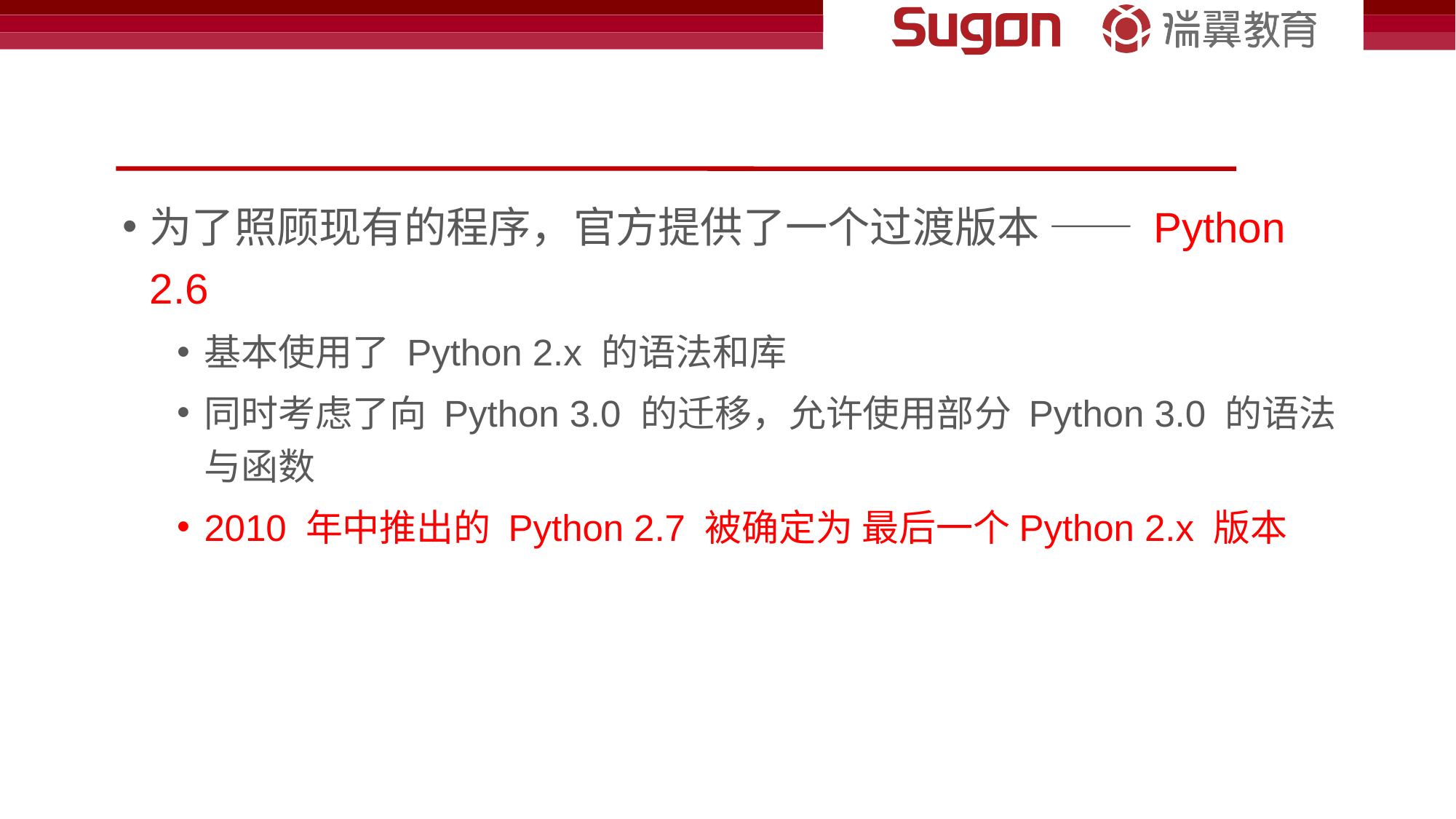

#
为了照顾现有的程序，官方提供了一个过渡版本 —— Python 2.6
基本使用了 Python 2.x 的语法和库
同时考虑了向 Python 3.0 的迁移，允许使用部分 Python 3.0 的语法与函数
2010 年中推出的 Python 2.7 被确定为 最后一个Python 2.x 版本